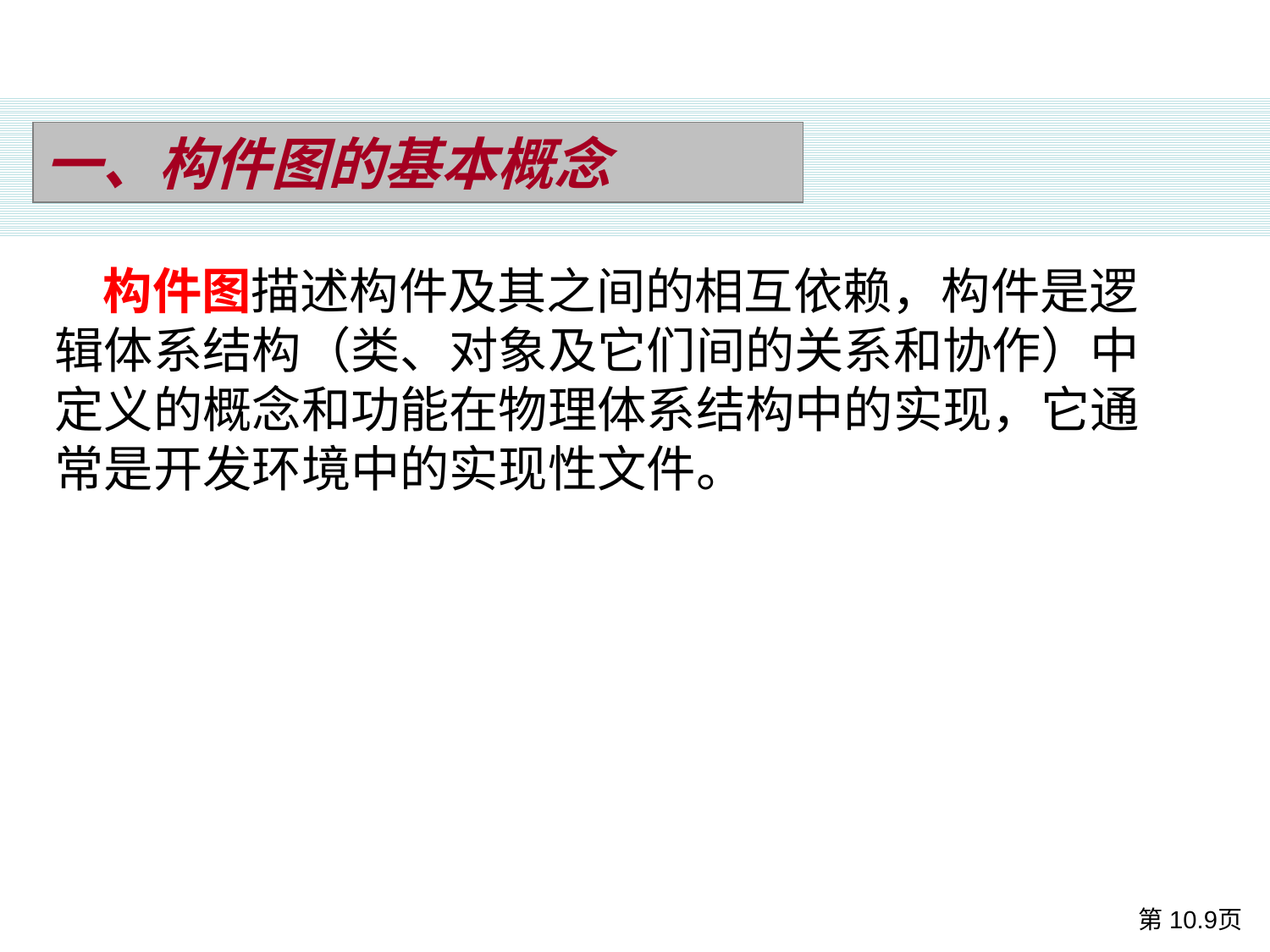

一、构件图的基本概念
    构件图描述构件及其之间的相互依赖，构件是逻辑体系结构（类、对象及它们间的关系和协作）中定义的概念和功能在物理体系结构中的实现，它通常是开发环境中的实现性文件。

第10.9页